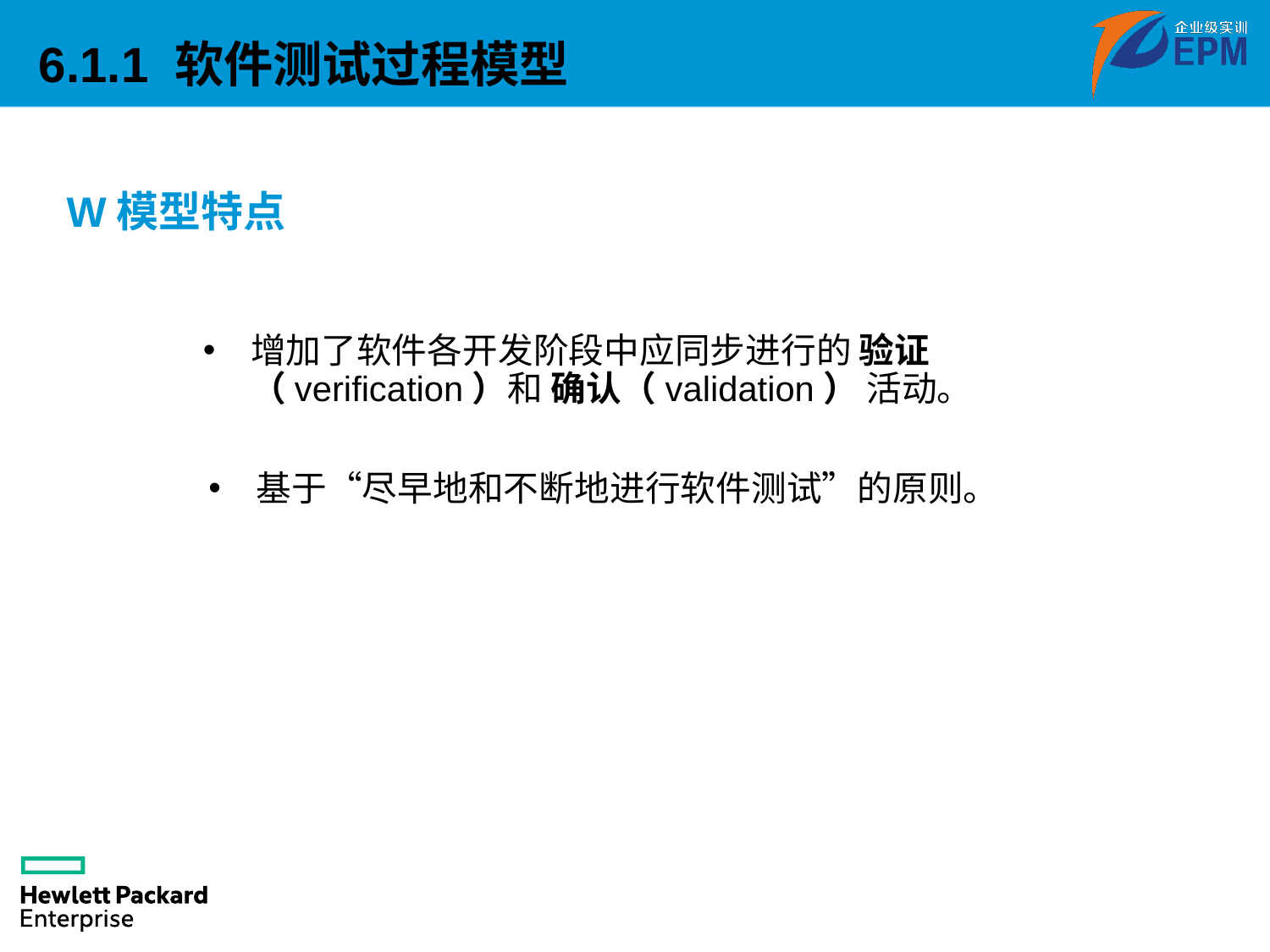

6.1.1 软件测试过程模型
W模型特点

增加了软件各开发阶段中应同步进行的 验证 （verification）和 确认（validation） 活动。

基于“尽早地和不断地进行软件测试”的原则。